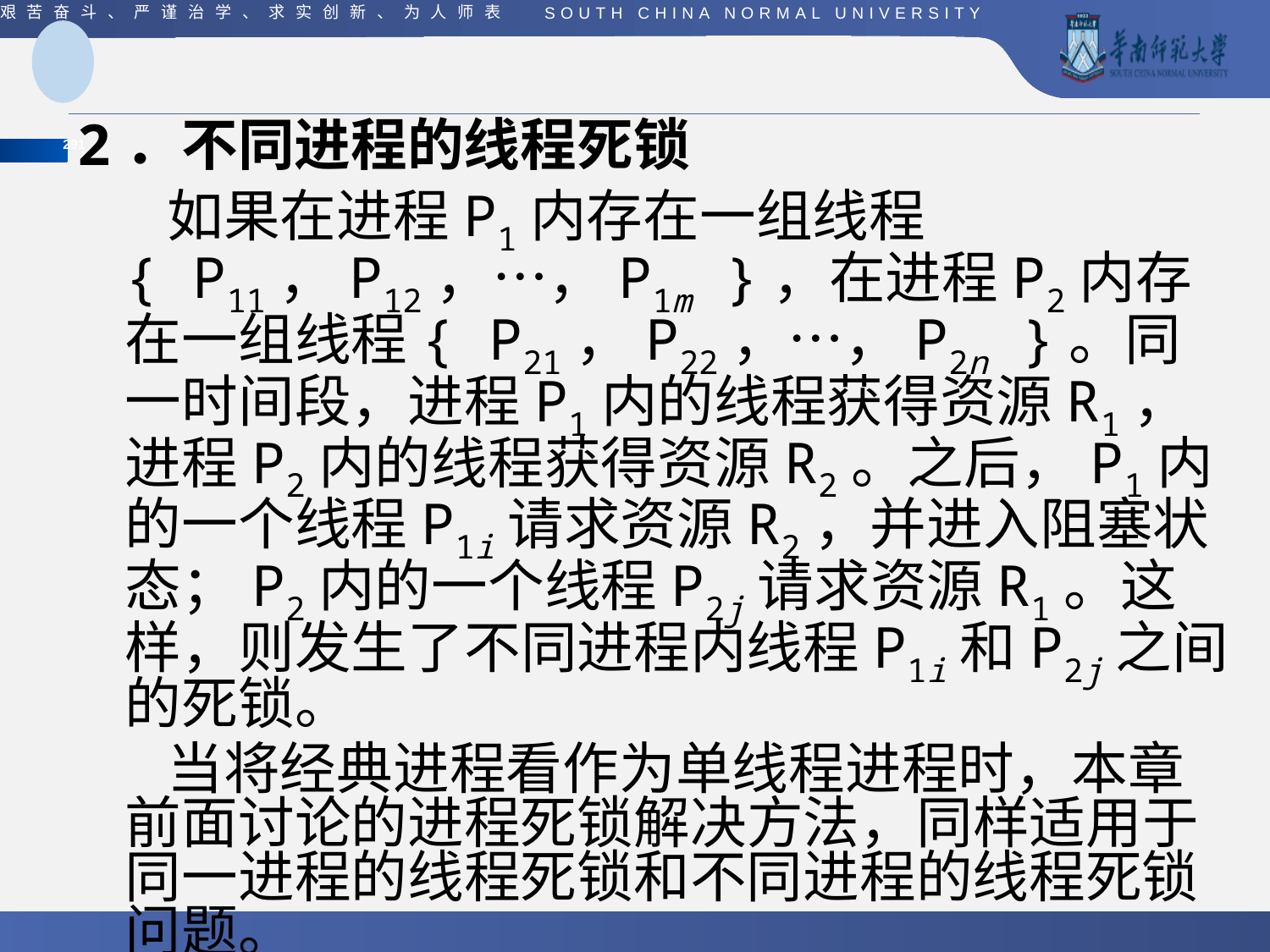

2．不同进程的线程死锁
      如果在进程P1内存在一组线程{ P11，P12，…，P1m }，在进程P2内存在一组线程{ P21，P22，…，P2n }。同一时间段，进程P1内的线程获得资源R1，进程P2内的线程获得资源R2。之后，P1内的一个线程P1i请求资源R2，并进入阻塞状态；P2内的一个线程P2j请求资源R1。这样，则发生了不同进程内线程P1i和P2j之间的死锁。
      当将经典进程看作为单线程进程时，本章前面讨论的进程死锁解决方法，同样适用于同一进程的线程死锁和不同进程的线程死锁问题。

291